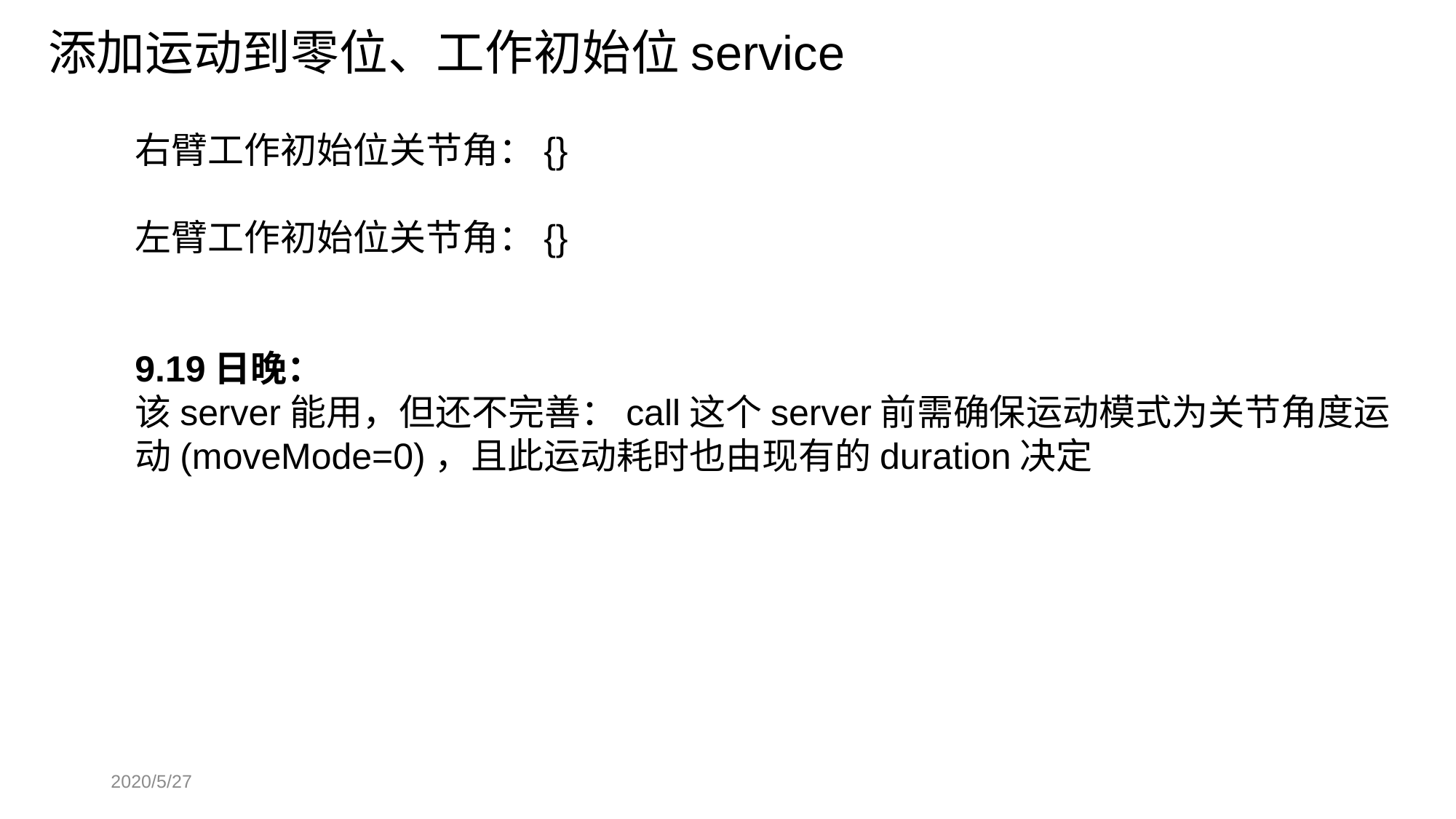

添加运动到零位、工作初始位service
右臂工作初始位关节角：{}

左臂工作初始位关节角：{}

9.19日晚：
该server能用，但还不完善：call这个server前需确保运动模式为关节角度运动(moveMode=0)，且此运动耗时也由现有的duration决定
2020/5/27
30